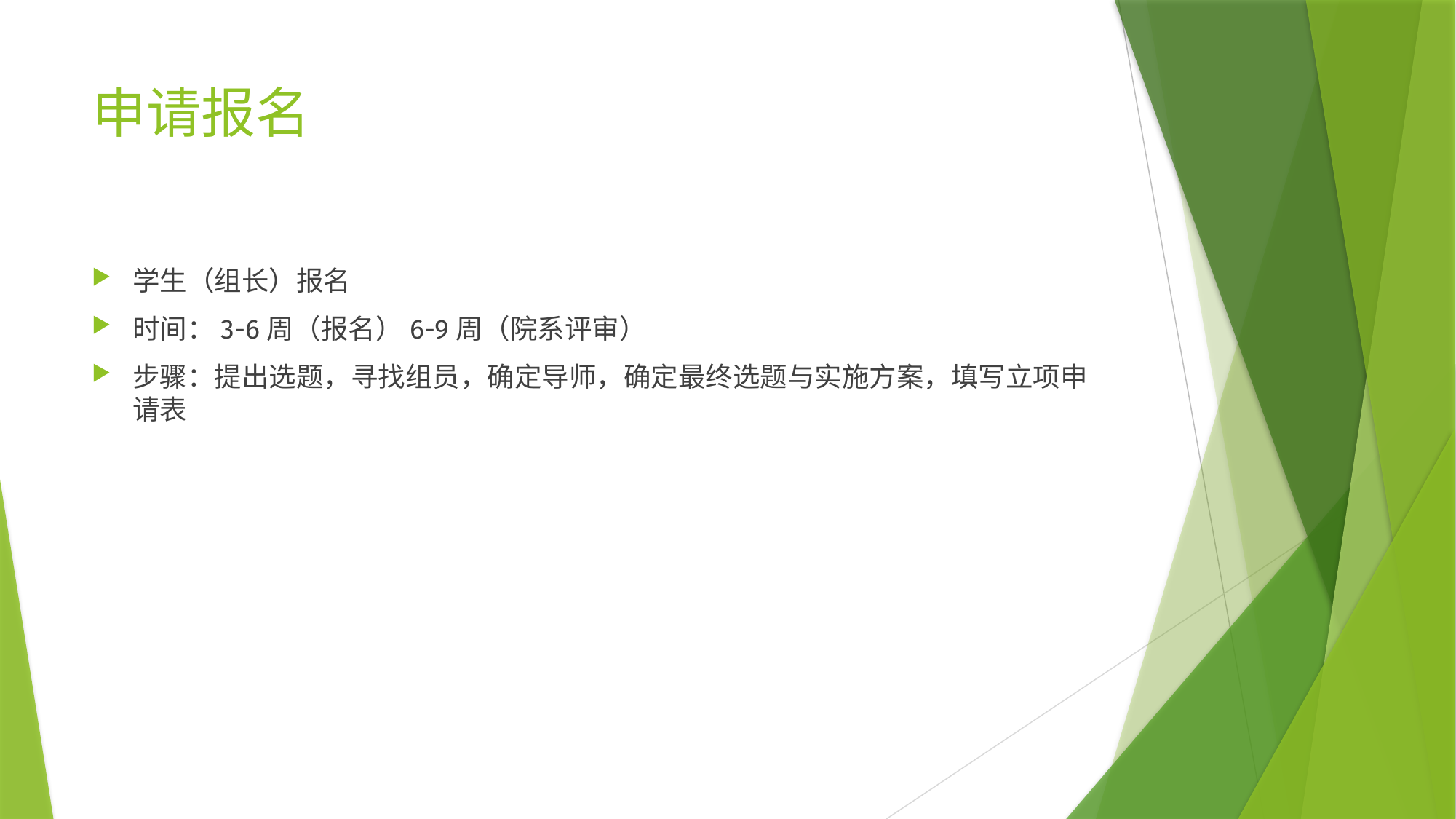

# 申请报名
学生（组长）报名
时间：3-6周（报名）6-9周（院系评审）
步骤：提出选题，寻找组员，确定导师，确定最终选题与实施方案，填写立项申请表